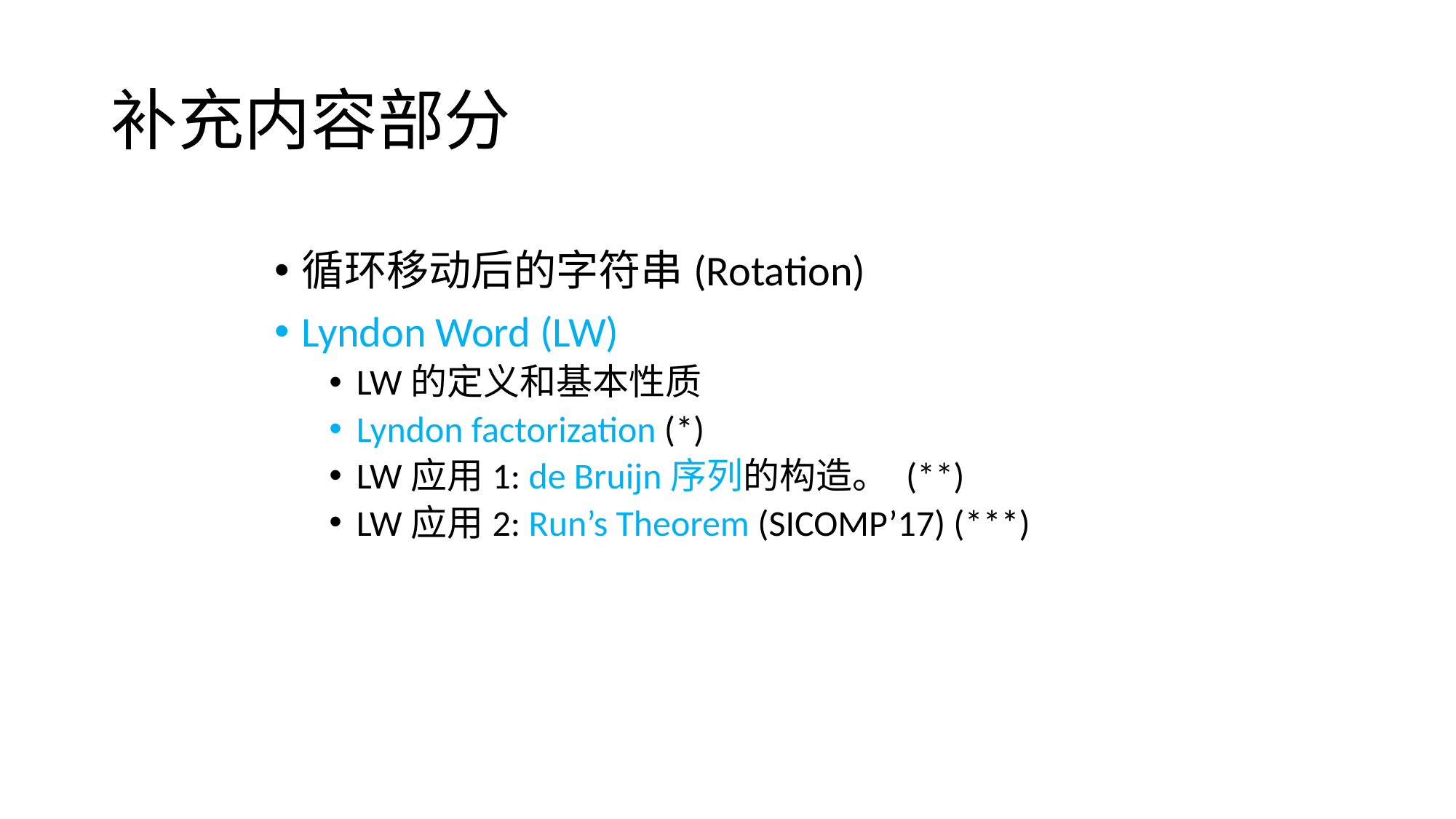

# 补充内容部分
循环移动后的字符串(Rotation)
Lyndon Word (LW)
LW的定义和基本性质
Lyndon factorization (*)
LW应用1: de Bruijn序列的构造。 (**)
LW应用2: Run’s Theorem (SICOMP’17) (***)